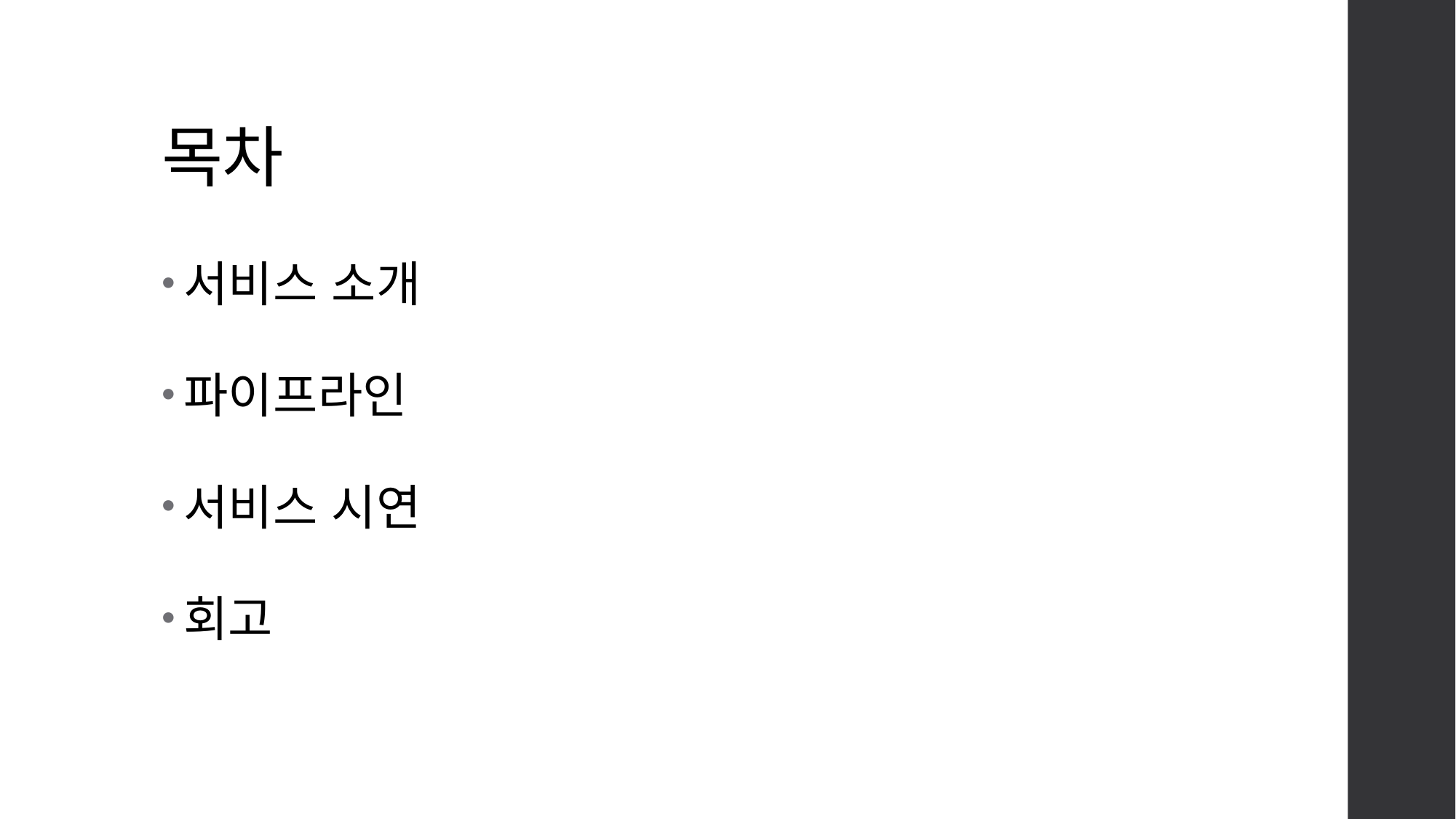

# 목차
서비스 소개
파이프라인
서비스 시연
회고